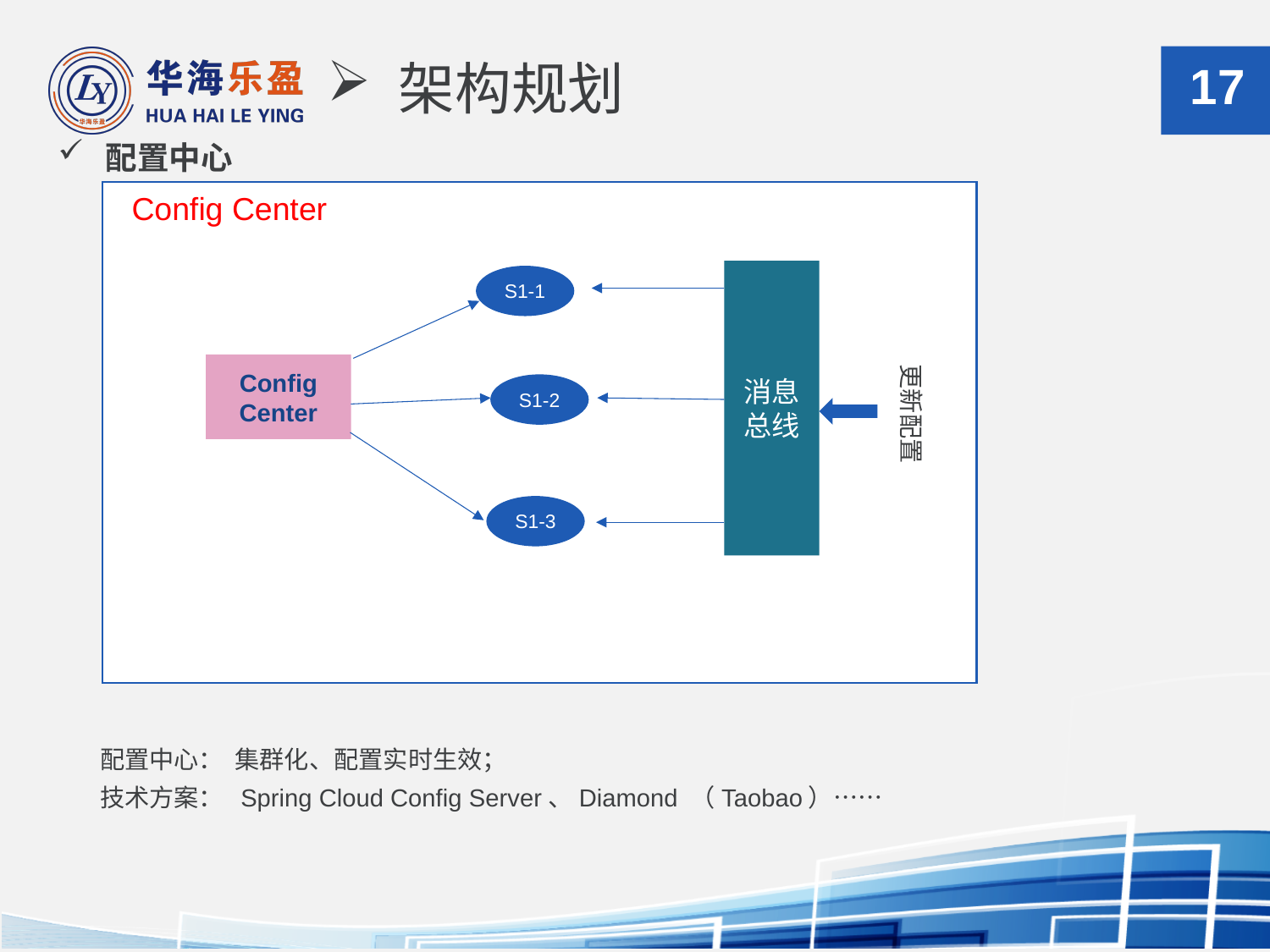

架构规划
17
# 配置中心

Config Center
消息总线
S1-1
Config
Center
S1-2

S1-3
更新配置
配置中心：  集群化、配置实时生效；
技术方案：  Spring Cloud Config Server、Diamond （Taobao）……